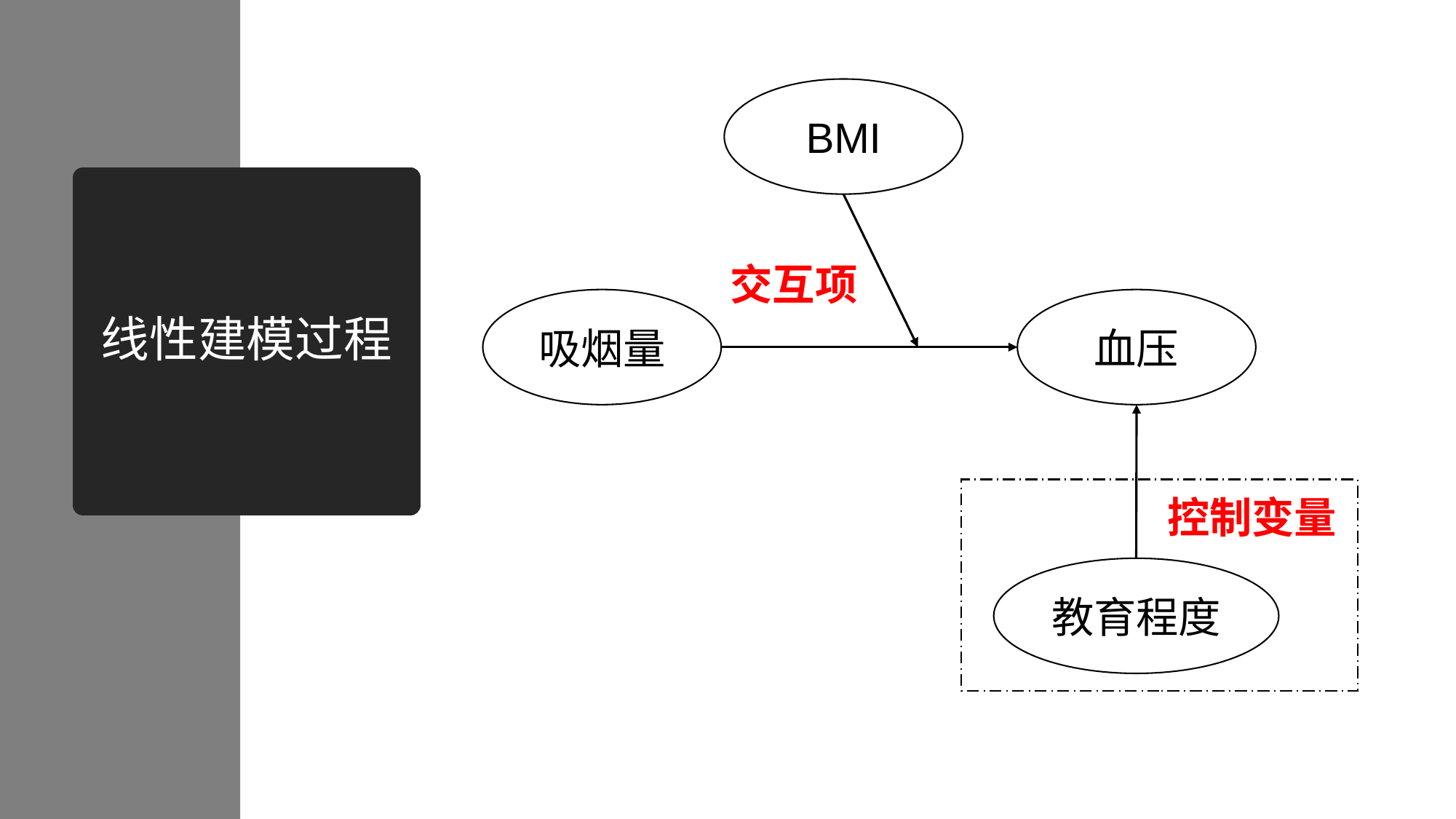

BMI
# 线性建模过程
交互项
吸烟量
血压

控制变量
教育程度